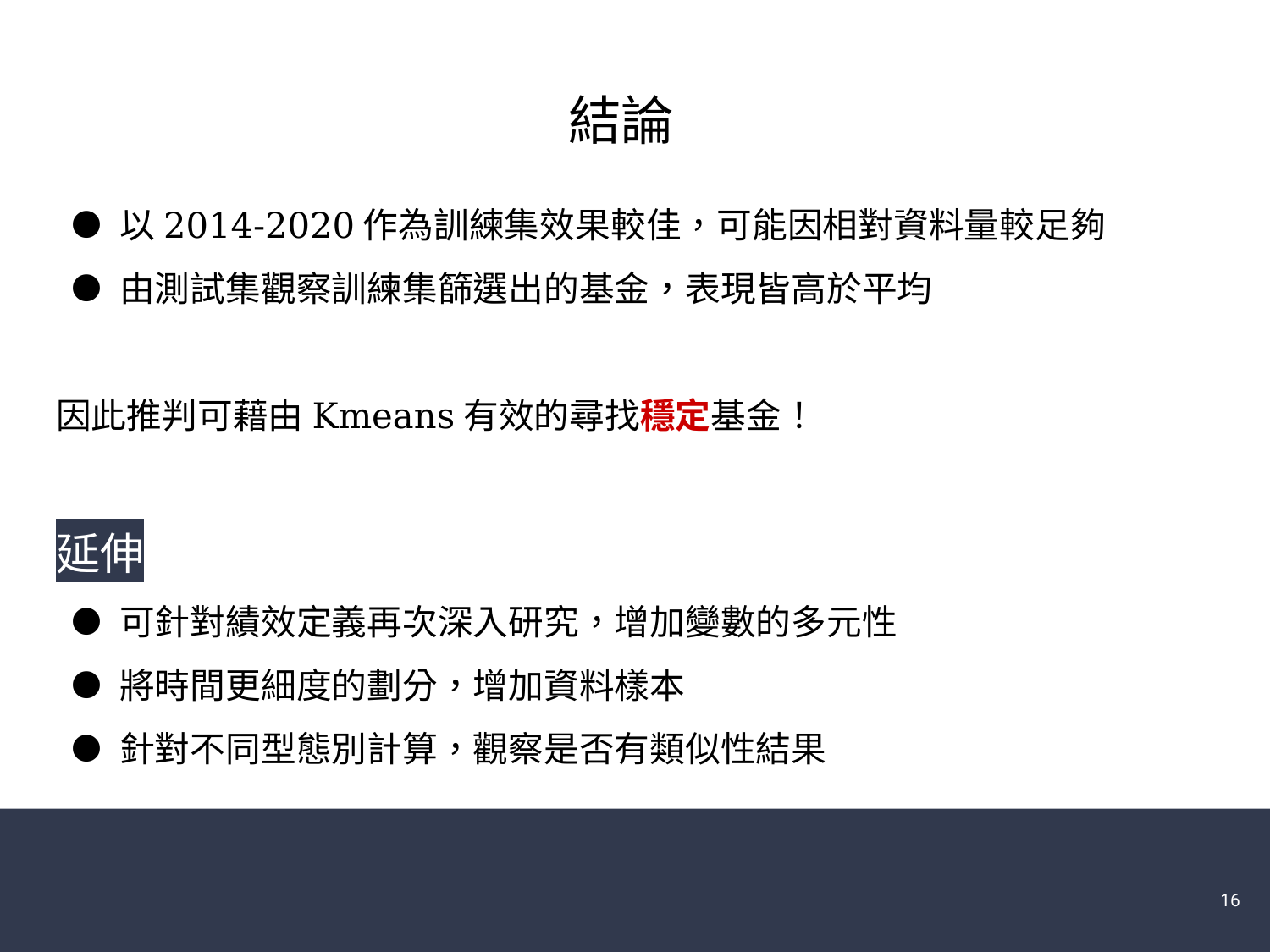

結論
以2014-2020作為訓練集效果較佳，可能因相對資料量較足夠
由測試集觀察訓練集篩選出的基金，表現皆高於平均

因此推判可藉由Kmeans有效的尋找穩定基金！

延伸
可針對績效定義再次深入研究，增加變數的多元性
將時間更細度的劃分，增加資料樣本
針對不同型態別計算，觀察是否有類似性結果

16